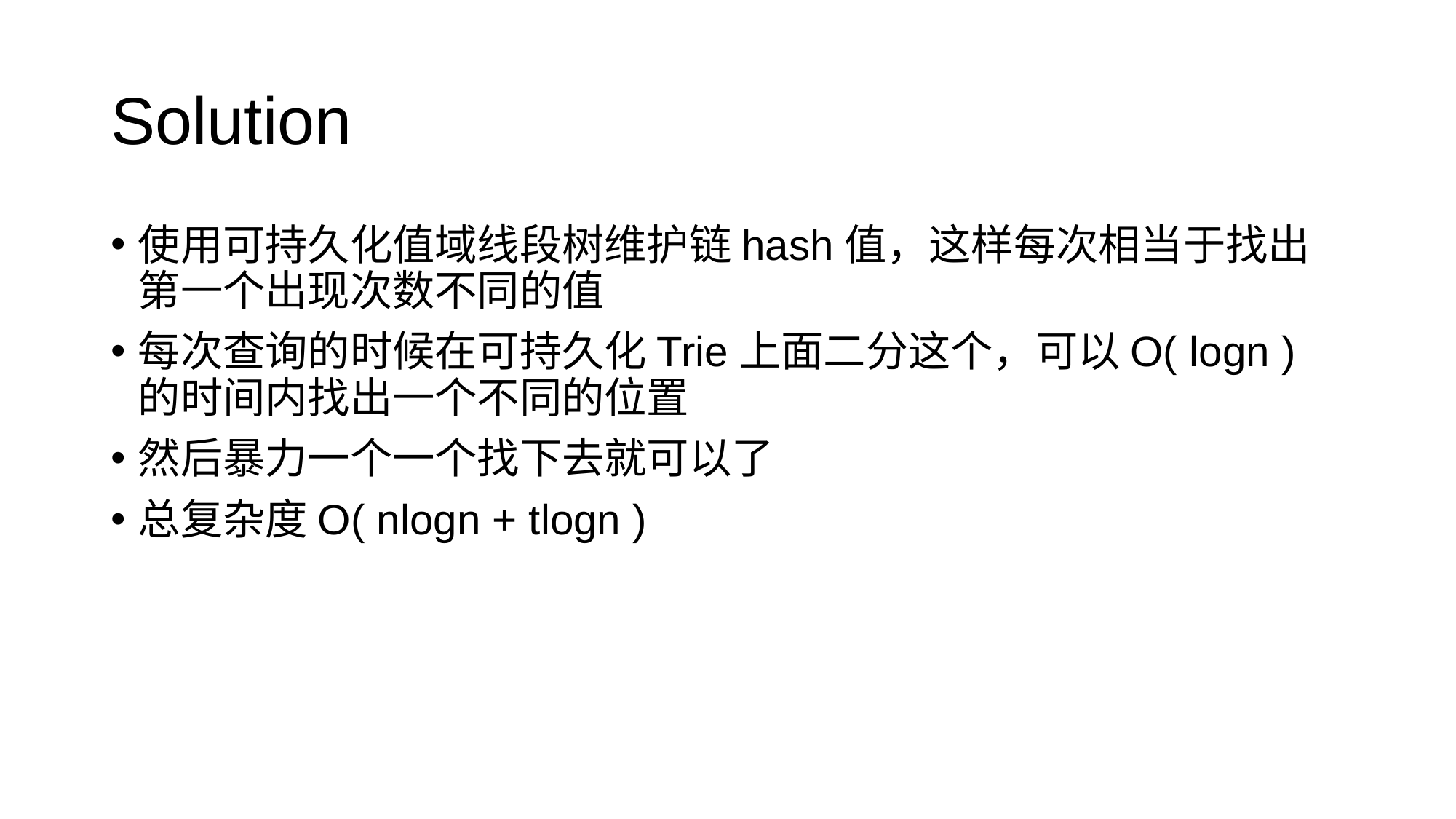

# Solution
使用可持久化值域线段树维护链hash值，这样每次相当于找出第一个出现次数不同的值
每次查询的时候在可持久化Trie上面二分这个，可以O( logn )的时间内找出一个不同的位置
然后暴力一个一个找下去就可以了
总复杂度O( nlogn + tlogn )